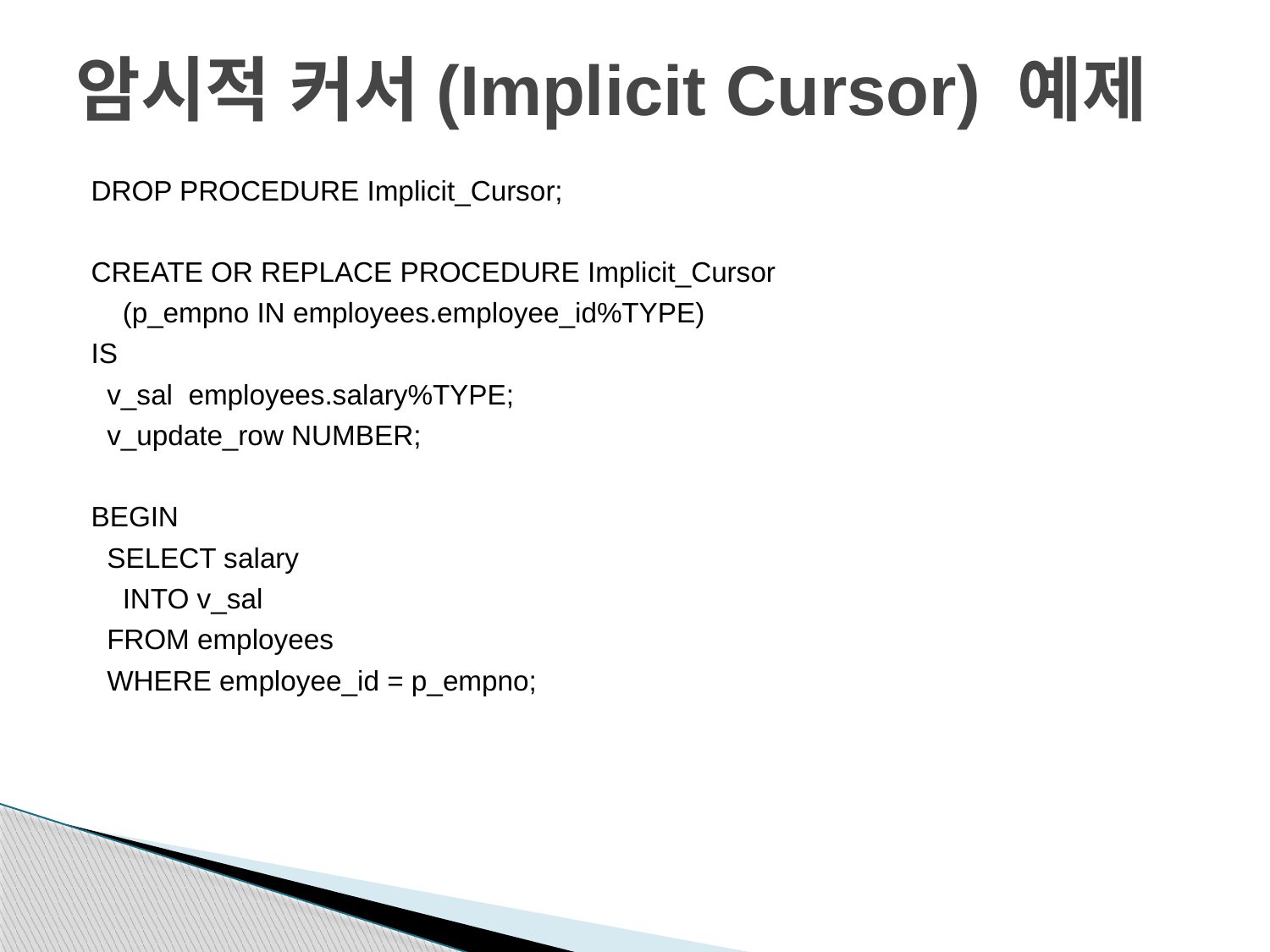

# 암시적 커서(Implicit Cursor) 예제
DROP PROCEDURE Implicit_Cursor;

CREATE OR REPLACE PROCEDURE Implicit_Cursor
    (p_empno IN employees.employee_id%TYPE)
IS
  v_sal  employees.salary%TYPE;
  v_update_row NUMBER;

BEGIN
  SELECT salary
    INTO v_sal
  FROM employees
  WHERE employee_id = p_empno;